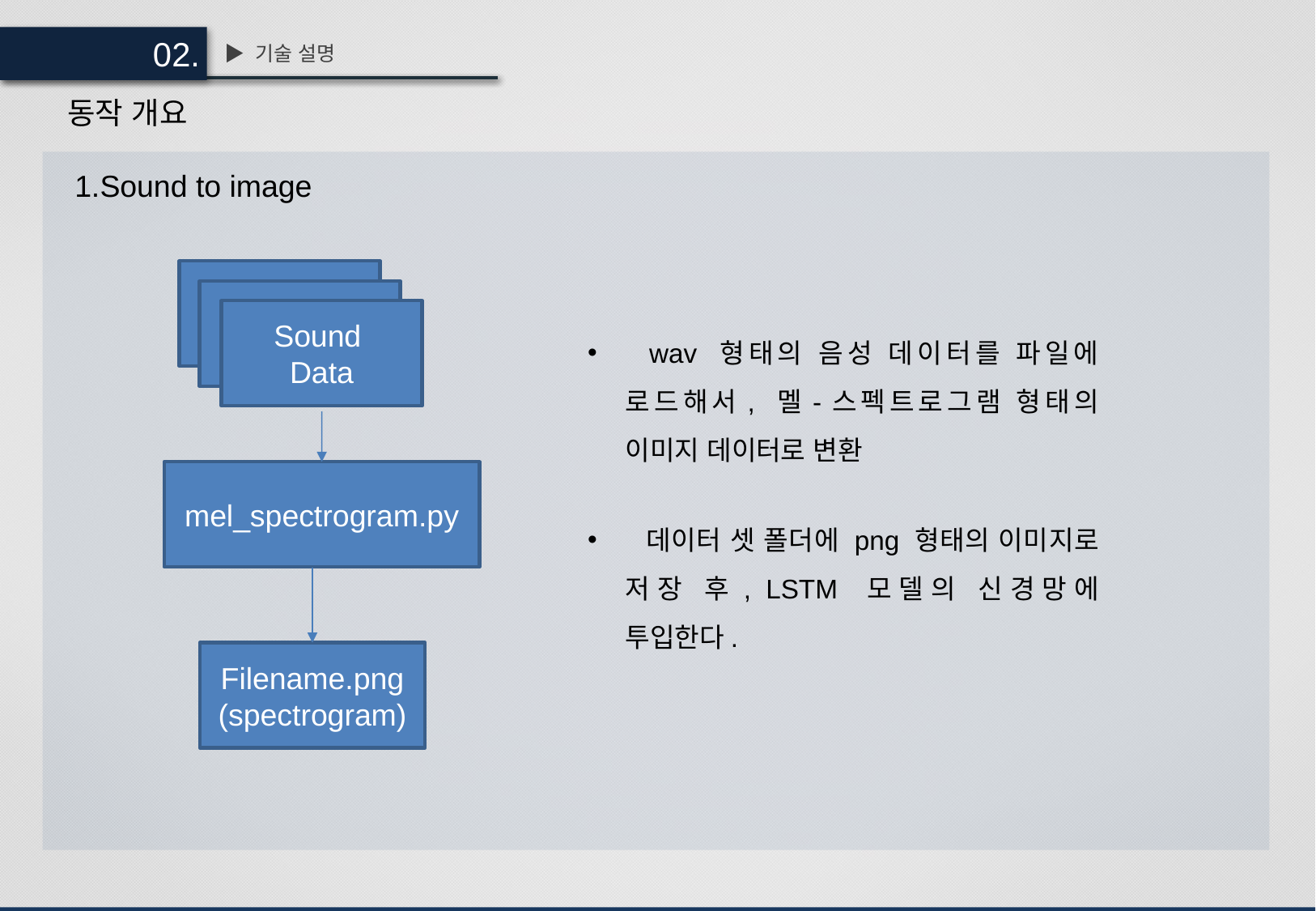

02.

▶ 기술 설명
동작 개요

1.Sound to image

Sound
Data
  wav 형태의 음성 데이터를 파일에 로드해서, 멜-스펙트로그램 형태의 이미지 데이터로 변환

mel_spectrogram.py
  데이터 셋 폴더에 png 형태의 이미지로 저장 후, LSTM 모델의 신경망에 투입한다.
Filename.png
(spectrogram)